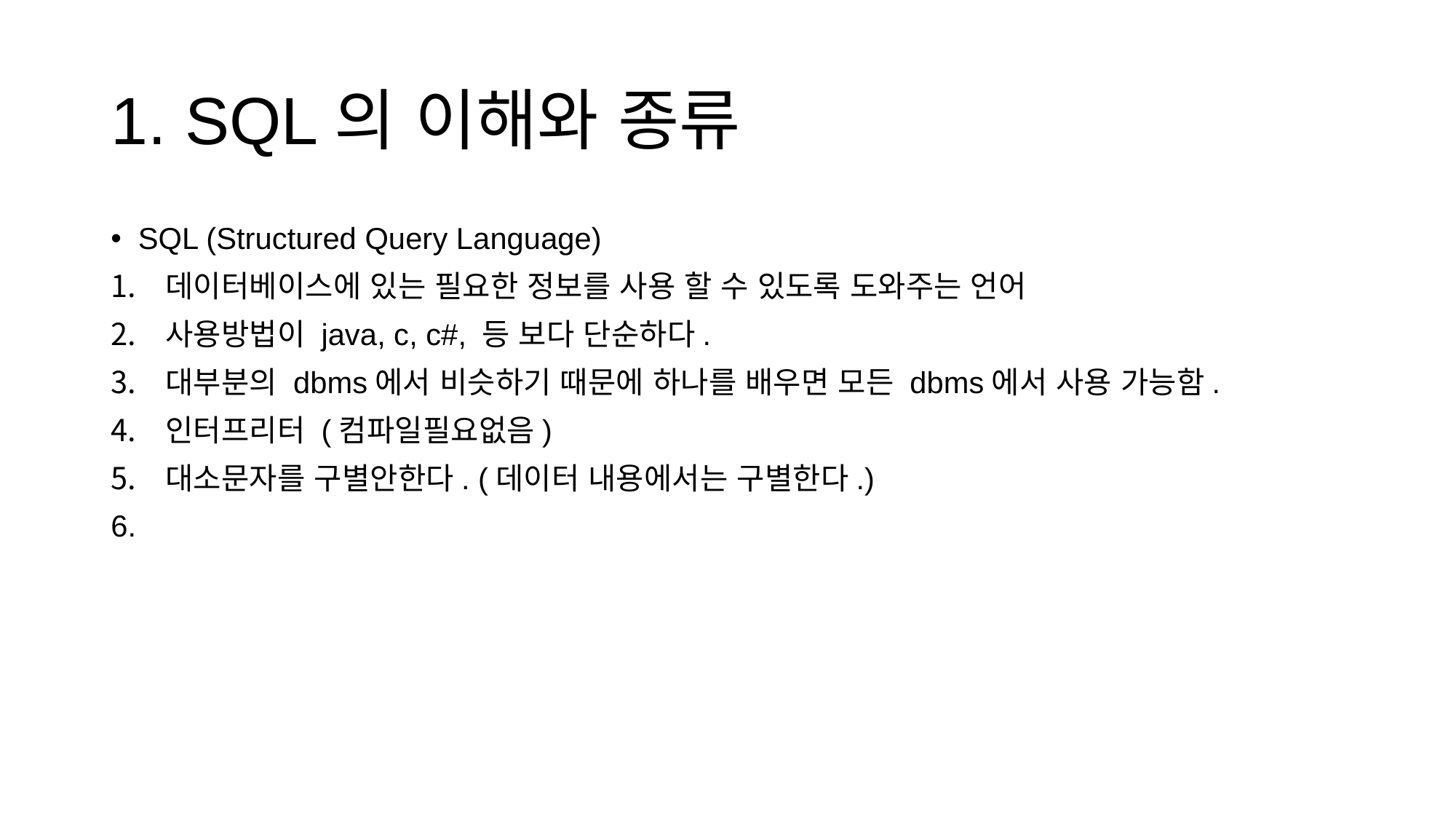

# 1. SQL의 이해와 종류
SQL (Structured Query Language)
데이터베이스에 있는 필요한 정보를 사용 할 수 있도록 도와주는 언어
사용방법이 java, c, c#, 등 보다 단순하다.
대부분의 dbms에서 비슷하기 때문에 하나를 배우면 모든 dbms에서 사용 가능함.
인터프리터 (컴파일필요없음)
대소문자를 구별안한다. (데이터 내용에서는 구별한다.)